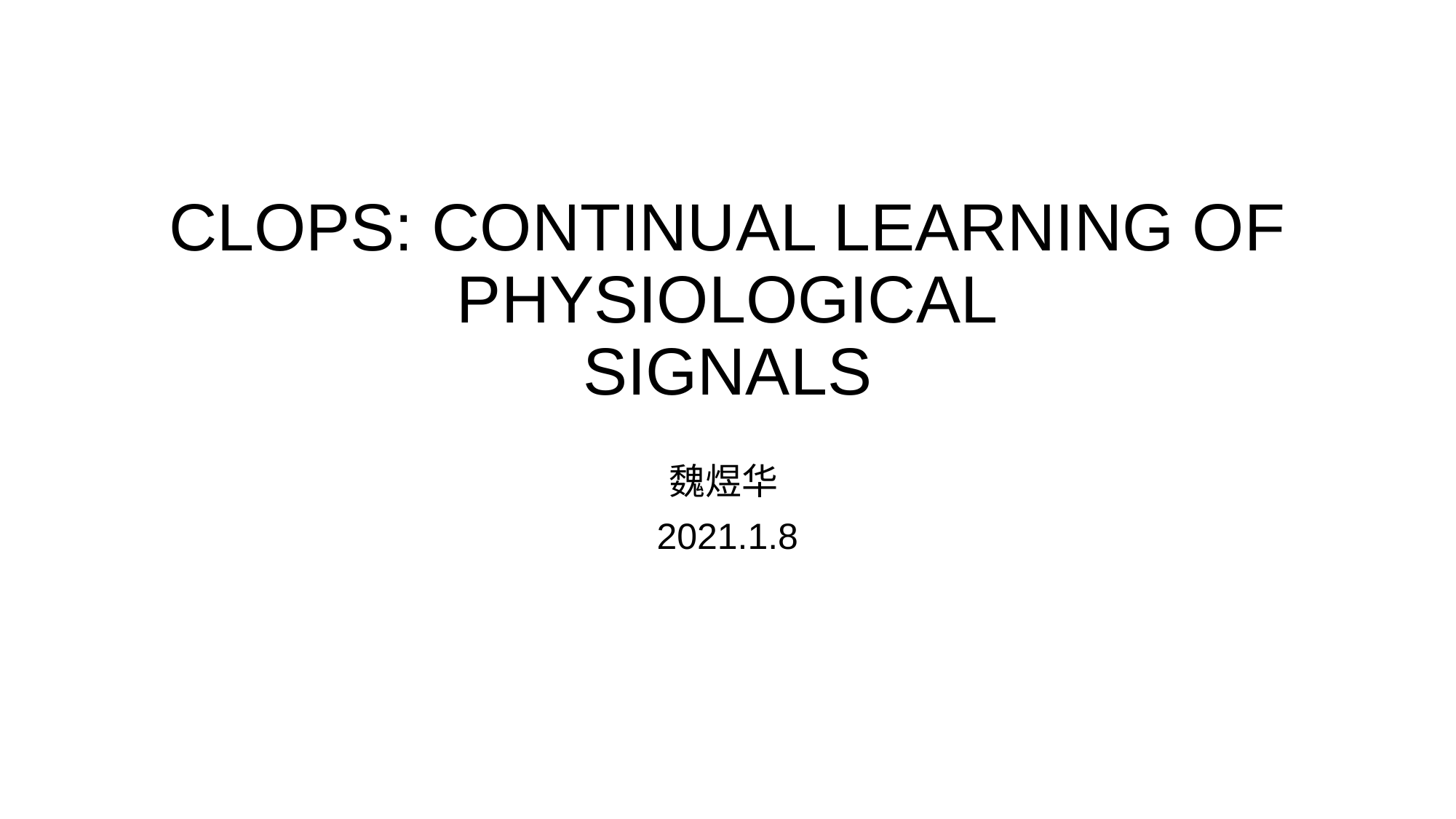

# CLOPS: CONTINUAL LEARNING OF PHYSIOLOGICAL SIGNALS
魏煜华
2021.1.8